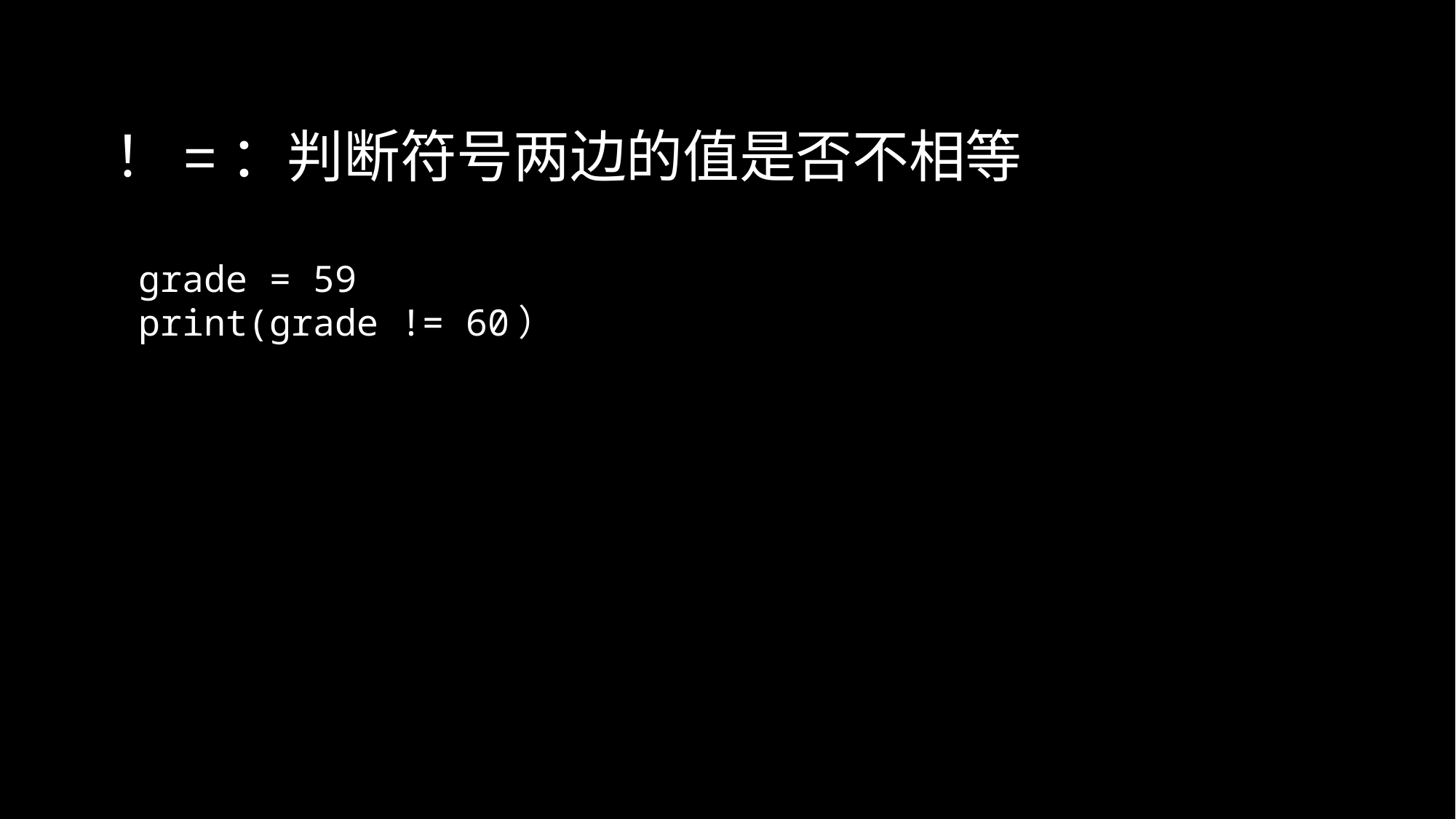

！=：判断符号两边的值是否不相等
grade = 59
print(grade != 60）